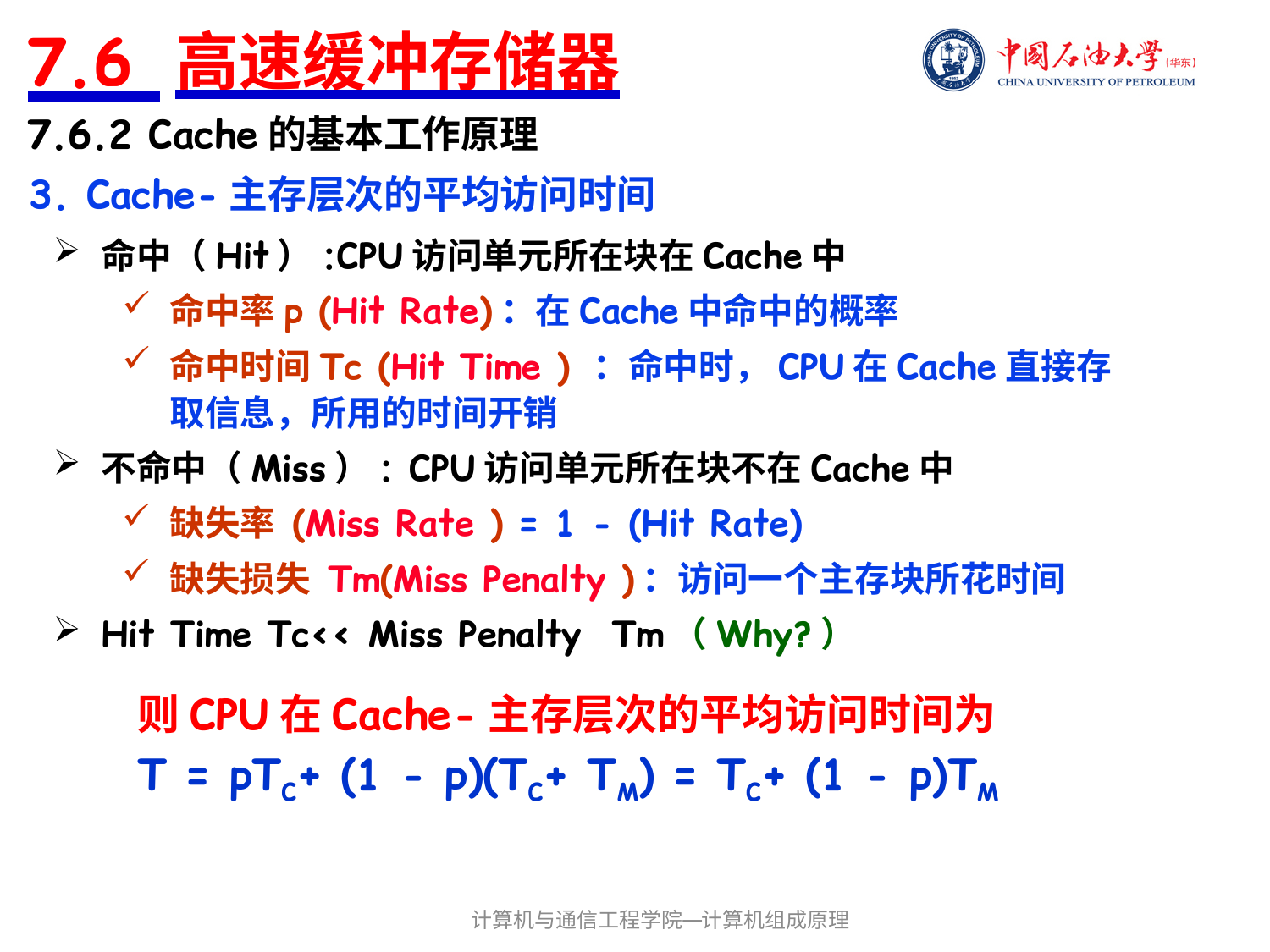

# 7.6 高速缓冲存储器
7.6.2 Cache的基本工作原理
3. Cache-主存层次的平均访问时间
命中（Hit）:CPU访问单元所在块在Cache中
命中率p (Hit Rate)：在Cache中命中的概率
命中时间Tc (Hit Time ) ：命中时，CPU在Cache直接存取信息，所用的时间开销
不命中（Miss）: CPU访问单元所在块不在Cache中
缺失率 (Miss Rate ) = 1 - (Hit Rate)
缺失损失 Tm(Miss Penalty )：访问一个主存块所花时间
Hit Time Tc<< Miss Penalty  Tm（Why?）
则CPU在Cache-主存层次的平均访问时间为
T = pTC+ (1 - p)(TC+ TM) = TC+ (1 - p)TM
计算机与通信工程学院—计算机组成原理
60